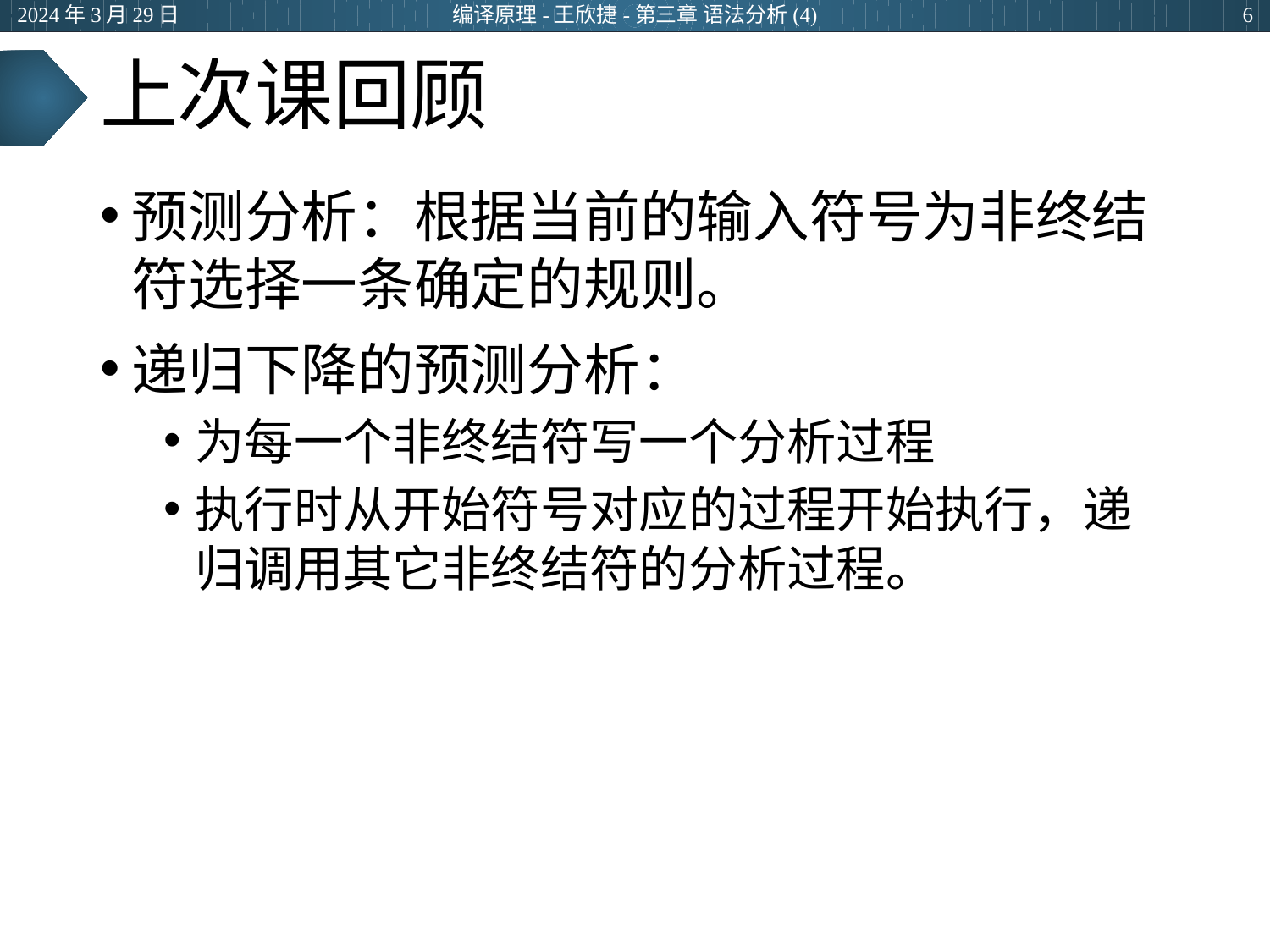

2024年3月29日
编译原理-王欣捷-第三章 语法分析(4)
6
# 上次课回顾
预测分析：根据当前的输入符号为非终结符选择一条确定的规则。
递归下降的预测分析：
为每一个非终结符写一个分析过程
执行时从开始符号对应的过程开始执行，递归调用其它非终结符的分析过程。